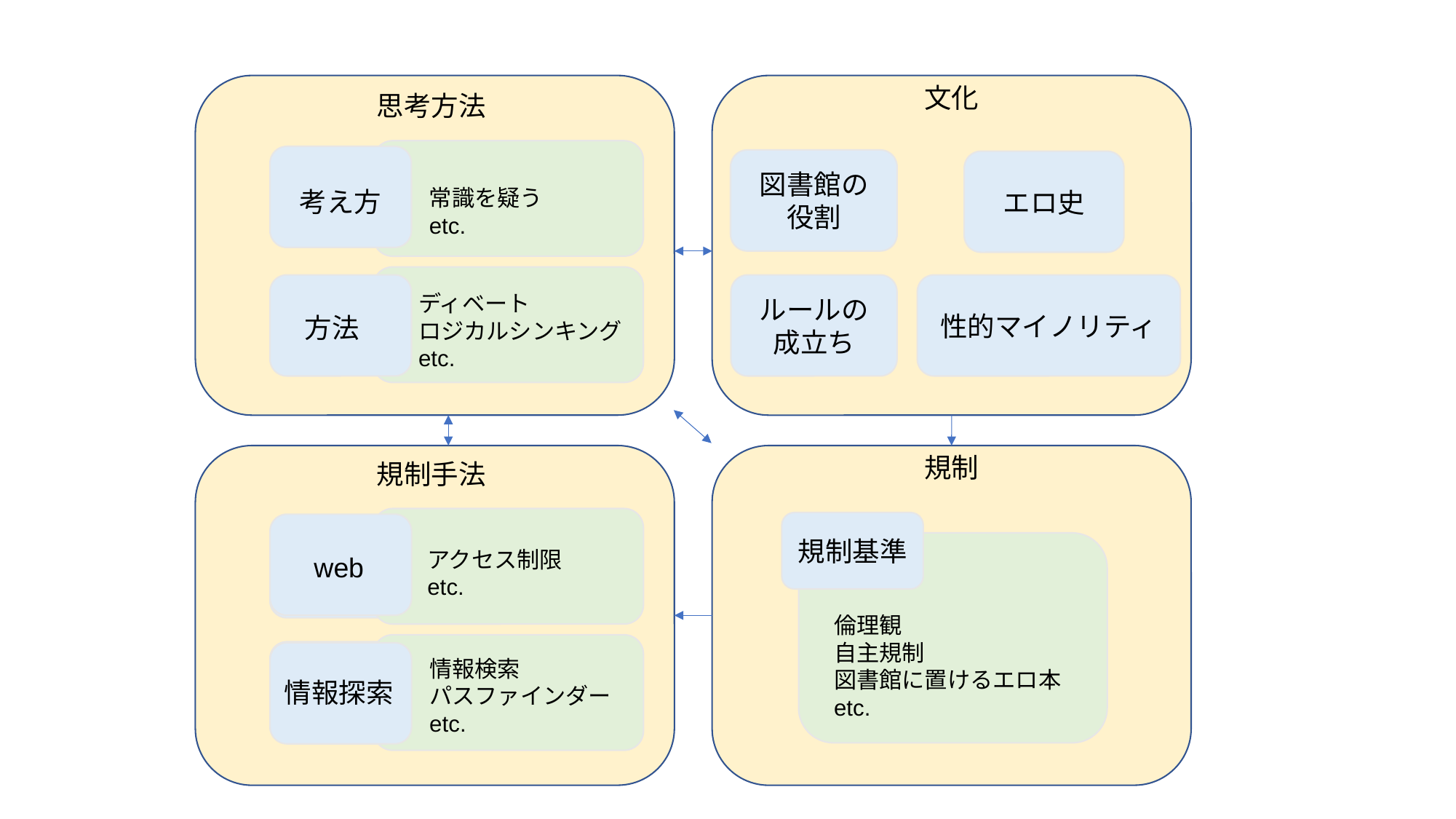

文化
思考方法

図書館の役割
エロ史
常識を疑う
etc.
考え方

性的マイノリティ

ルールの成立ち
ディベート
ロジカルシンキング
etc.
方法

規制
規制手法

規制基準

アクセス制限
etc.
web
倫理観
自主規制
図書館に置けるエロ本
etc.

情報検索
パスファインダー
etc.
情報探索